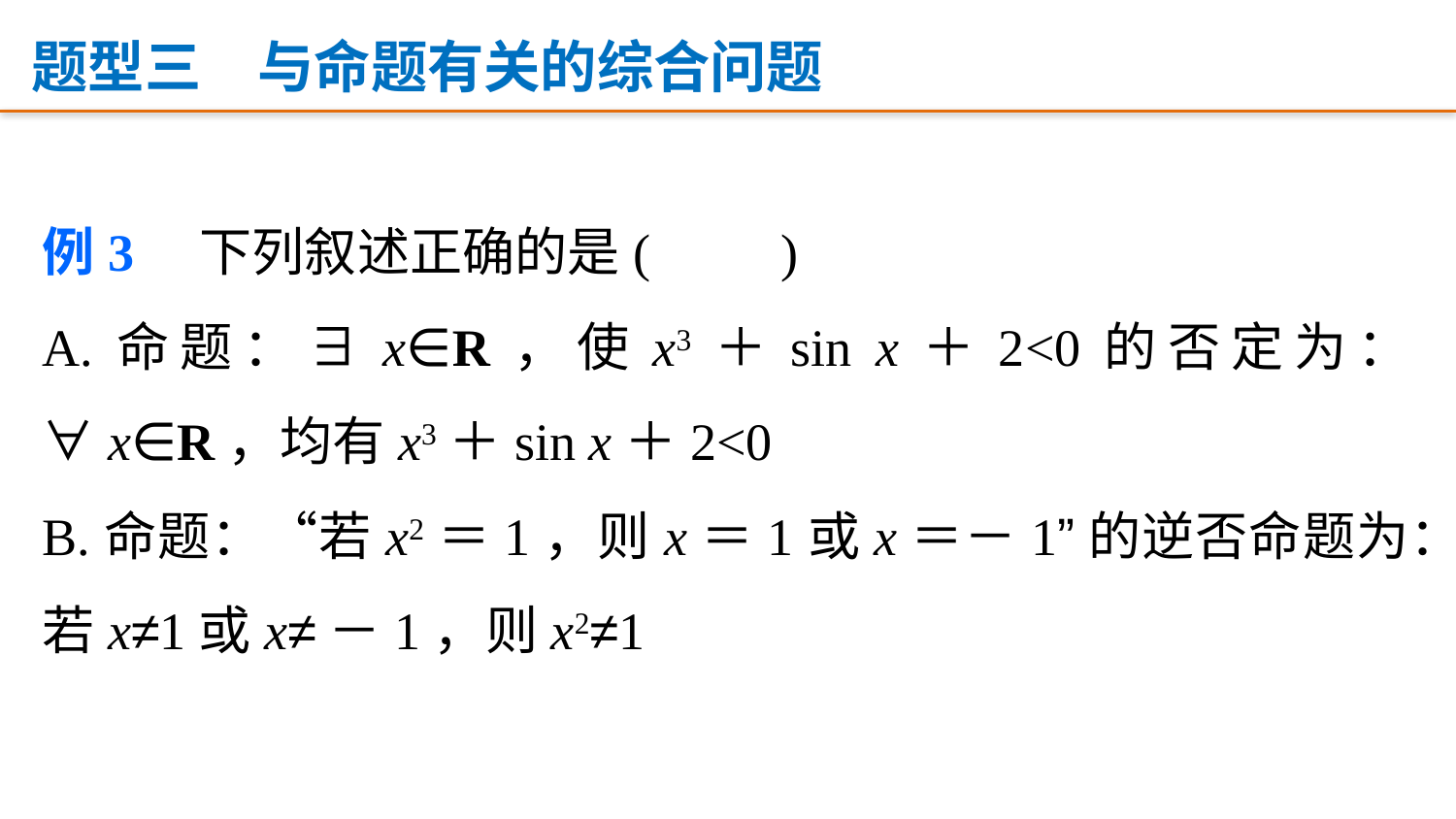

题型三　与命题有关的综合问题
例3　下列叙述正确的是(　　)
A.命题：∃x∈R，使x3＋sin x＋2<0的否定为：∀x∈R，均有x3＋sin x＋2<0
B.命题：“若x2＝1，则x＝1或x＝－1”的逆否命题为：若x≠1或x≠－1，则x2≠1